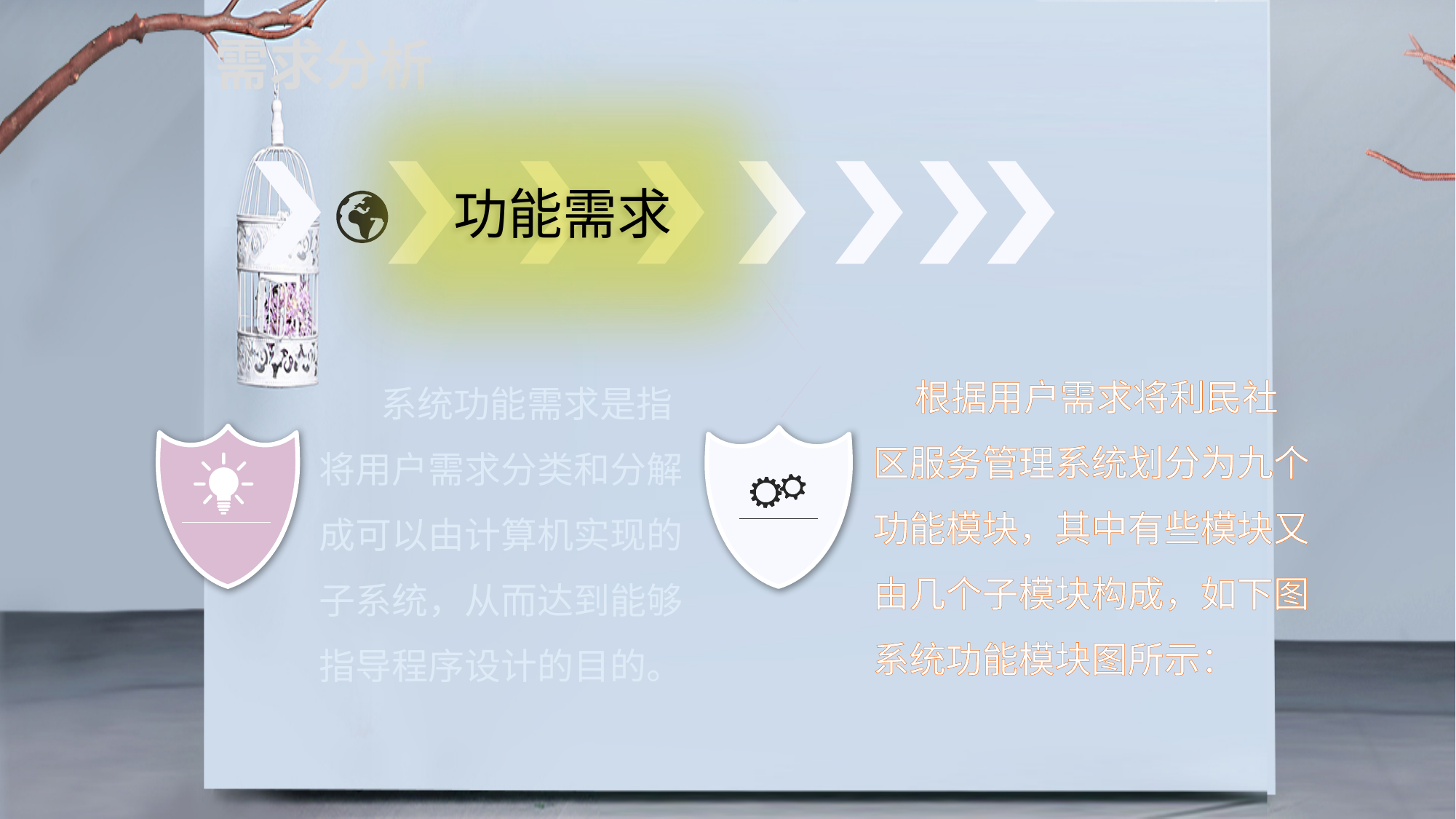

需求分析

功能需求

    根据用户需求将利民社区服务管理系统划分为九个功能模块，其中有些模块又由几个子模块构成，如下图系统功能模块图所示：

         系统功能需求是指将用户需求分类和分解成可以由计算机实现的子系统，从而达到能够指导程序设计的目的。